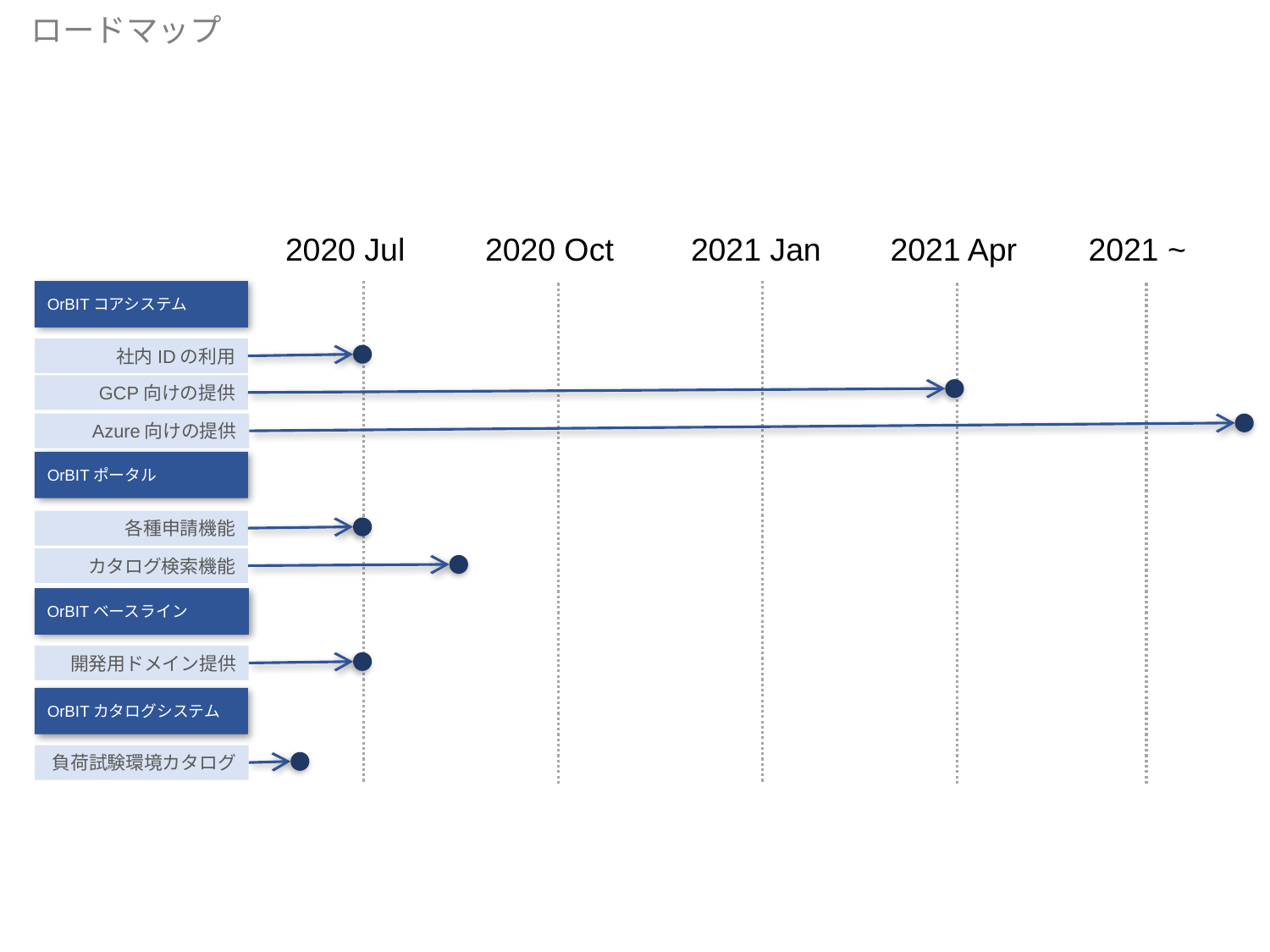

ロードマップ
2020 Jul
2021 Jan
2021 Apr
2021 ~
2020 Oct
OrBITコアシステム
社内IDの利用

GCP向けの提供

Azure向けの提供

OrBITポータル
各種申請機能

カタログ検索機能

OrBITベースライン
開発用ドメイン提供

OrBITカタログシステム
負荷試験環境カタログ